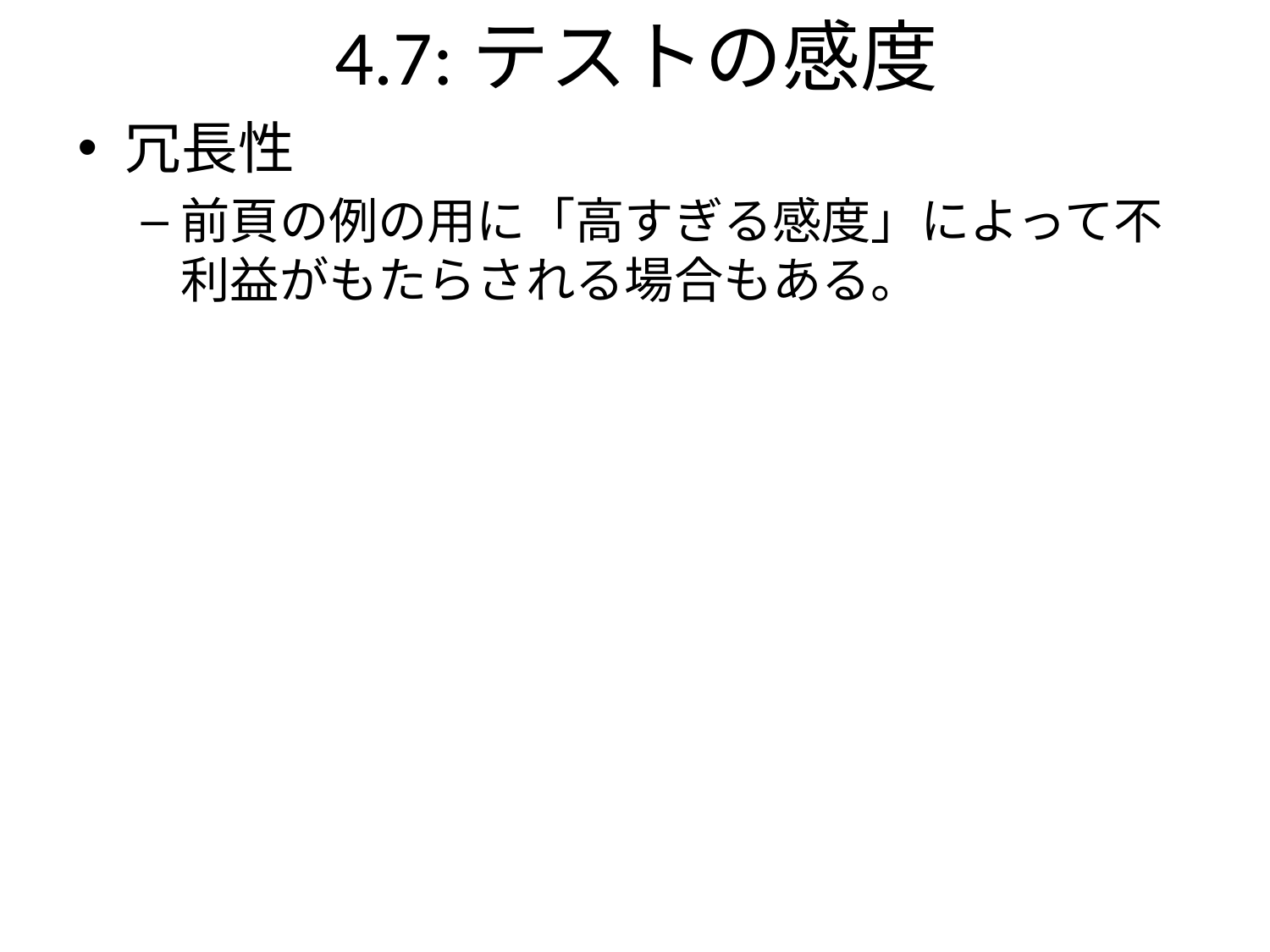

4.7:テストの感度
冗長性
前頁の例の用に「高すぎる感度」によって不利益がもたらされる場合もある。